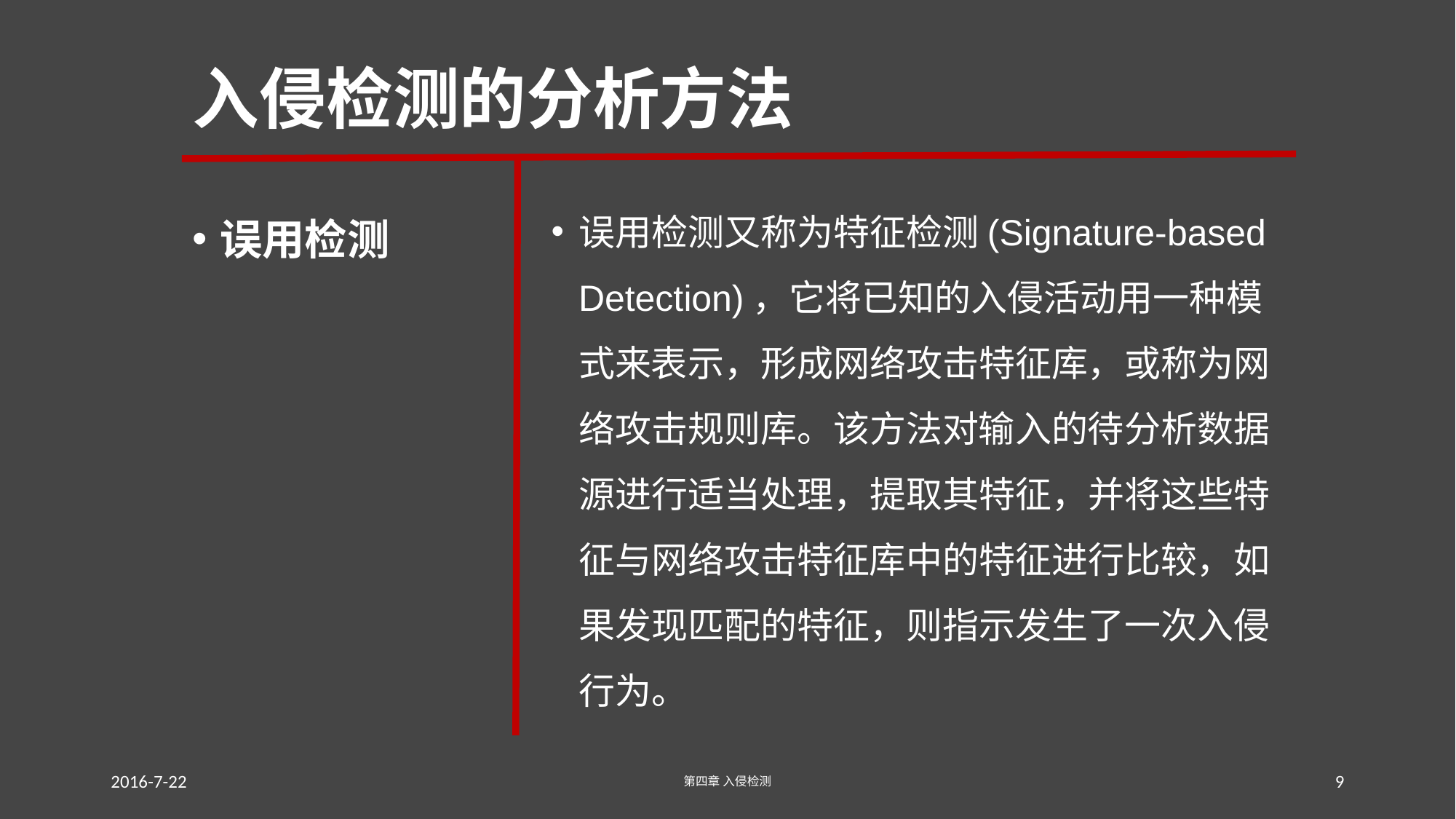

# 入侵检测的分析方法
误用检测
误用检测又称为特征检测(Signature-based Detection)，它将已知的入侵活动用一种模式来表示，形成网络攻击特征库，或称为网络攻击规则库。该方法对输入的待分析数据源进行适当处理，提取其特征，并将这些特征与网络攻击特征库中的特征进行比较，如果发现匹配的特征，则指示发生了一次入侵行为。
2016-7-22
第四章 入侵检测
9